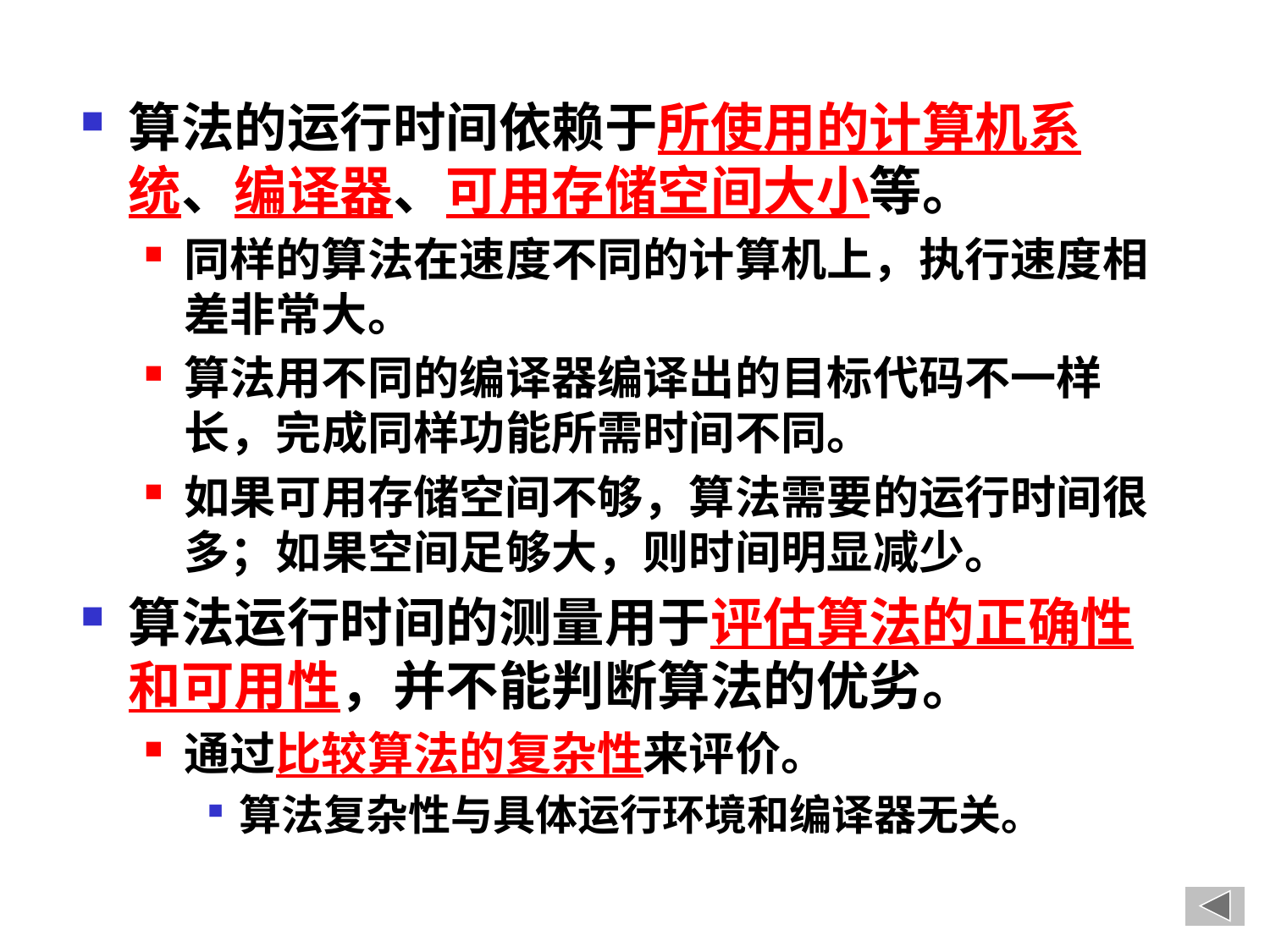

算法的运行时间依赖于所使用的计算机系统、编译器、可用存储空间大小等。
同样的算法在速度不同的计算机上，执行速度相差非常大。
算法用不同的编译器编译出的目标代码不一样长，完成同样功能所需时间不同。
如果可用存储空间不够，算法需要的运行时间很多；如果空间足够大，则时间明显减少。
算法运行时间的测量用于评估算法的正确性和可用性，并不能判断算法的优劣。
通过比较算法的复杂性来评价。
算法复杂性与具体运行环境和编译器无关。